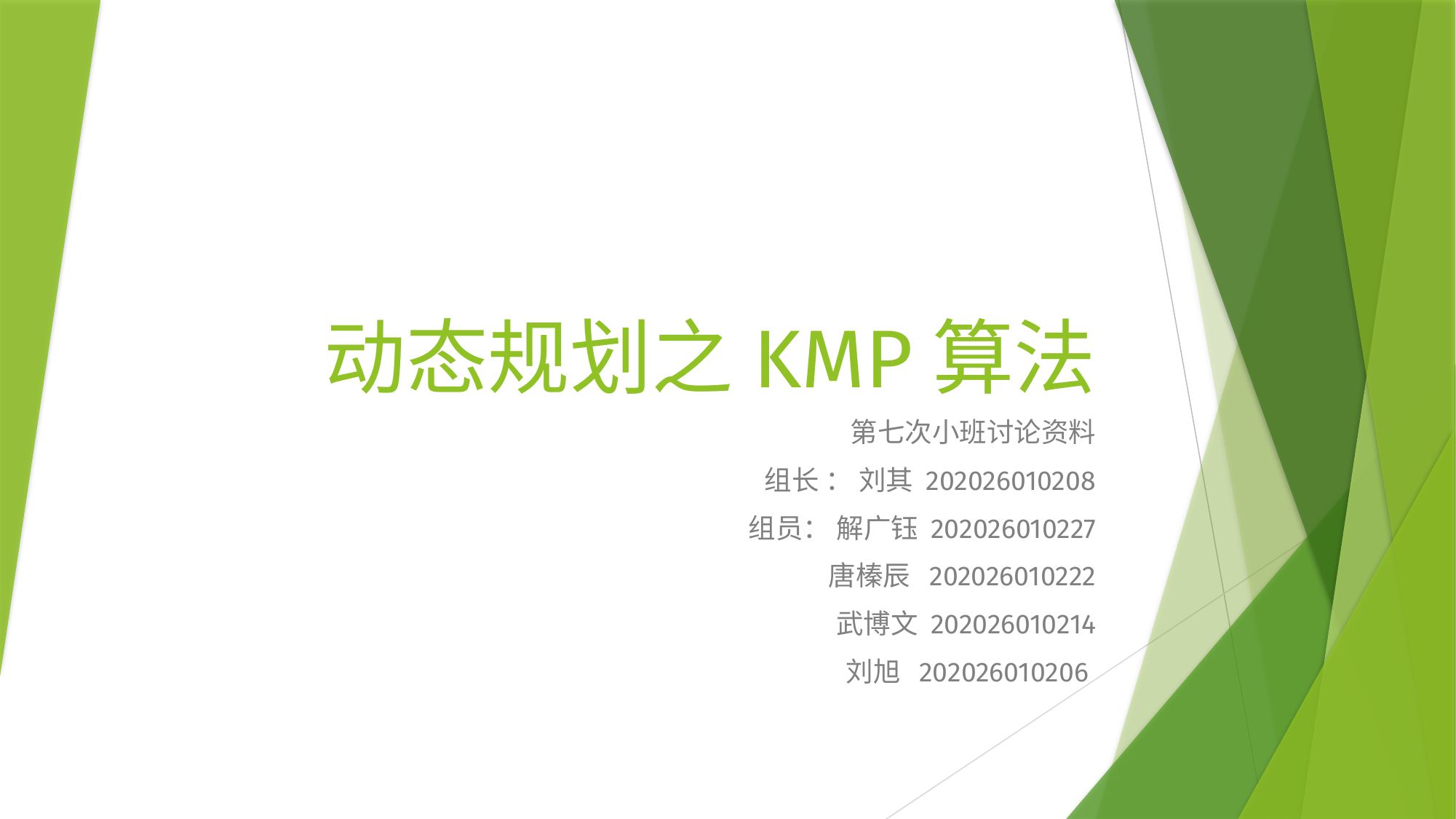

# 动态规划之KMP算法
第七次小班讨论资料
组长 ： 刘其 202026010208
组员： 解广钰 202026010227
唐榛辰  202026010222
武博文 202026010214
刘旭  202026010206